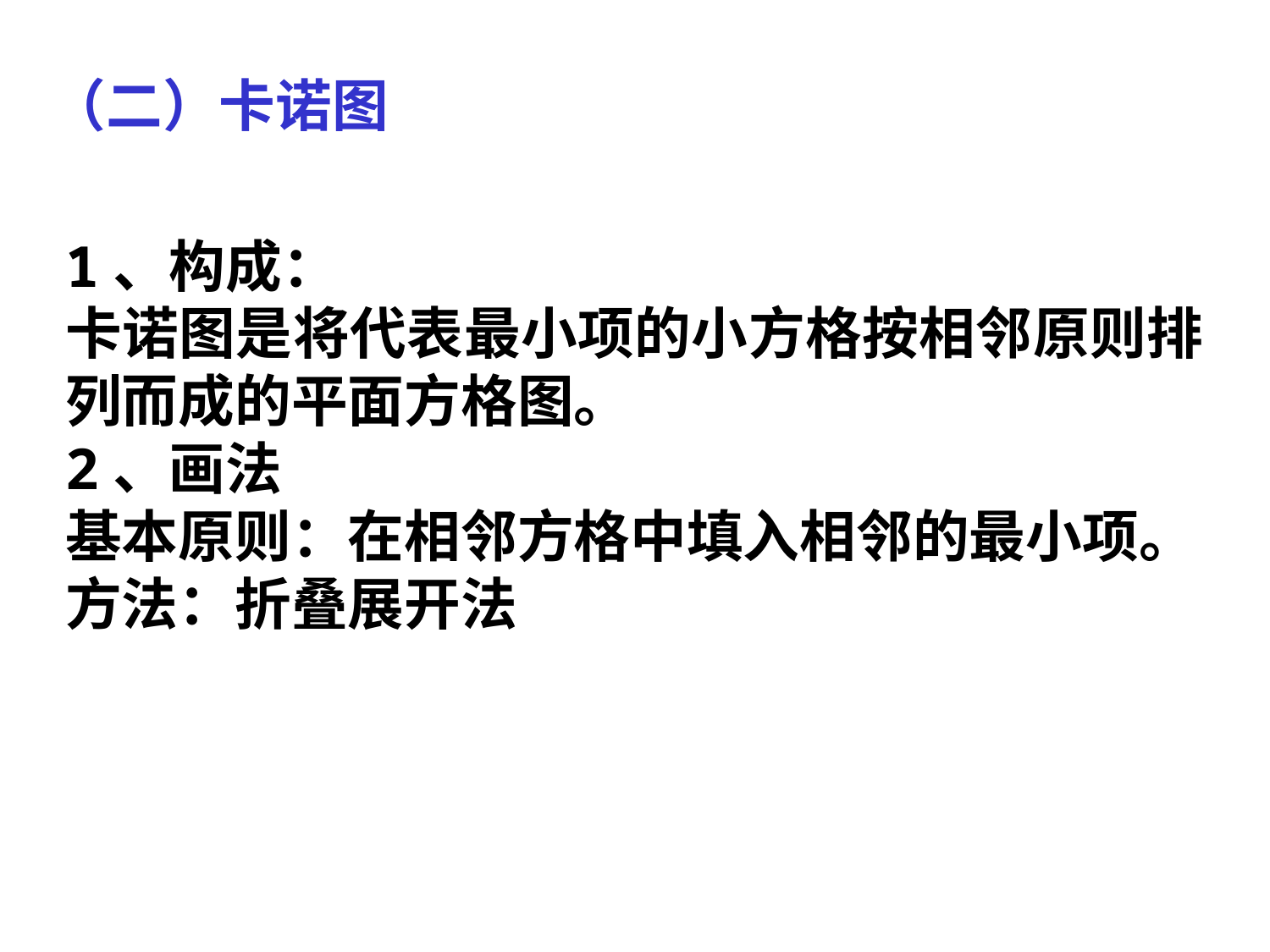

（二）卡诺图
1、构成：
卡诺图是将代表最小项的小方格按相邻原则排列而成的平面方格图。
2、画法
基本原则：在相邻方格中填入相邻的最小项。
方法：折叠展开法